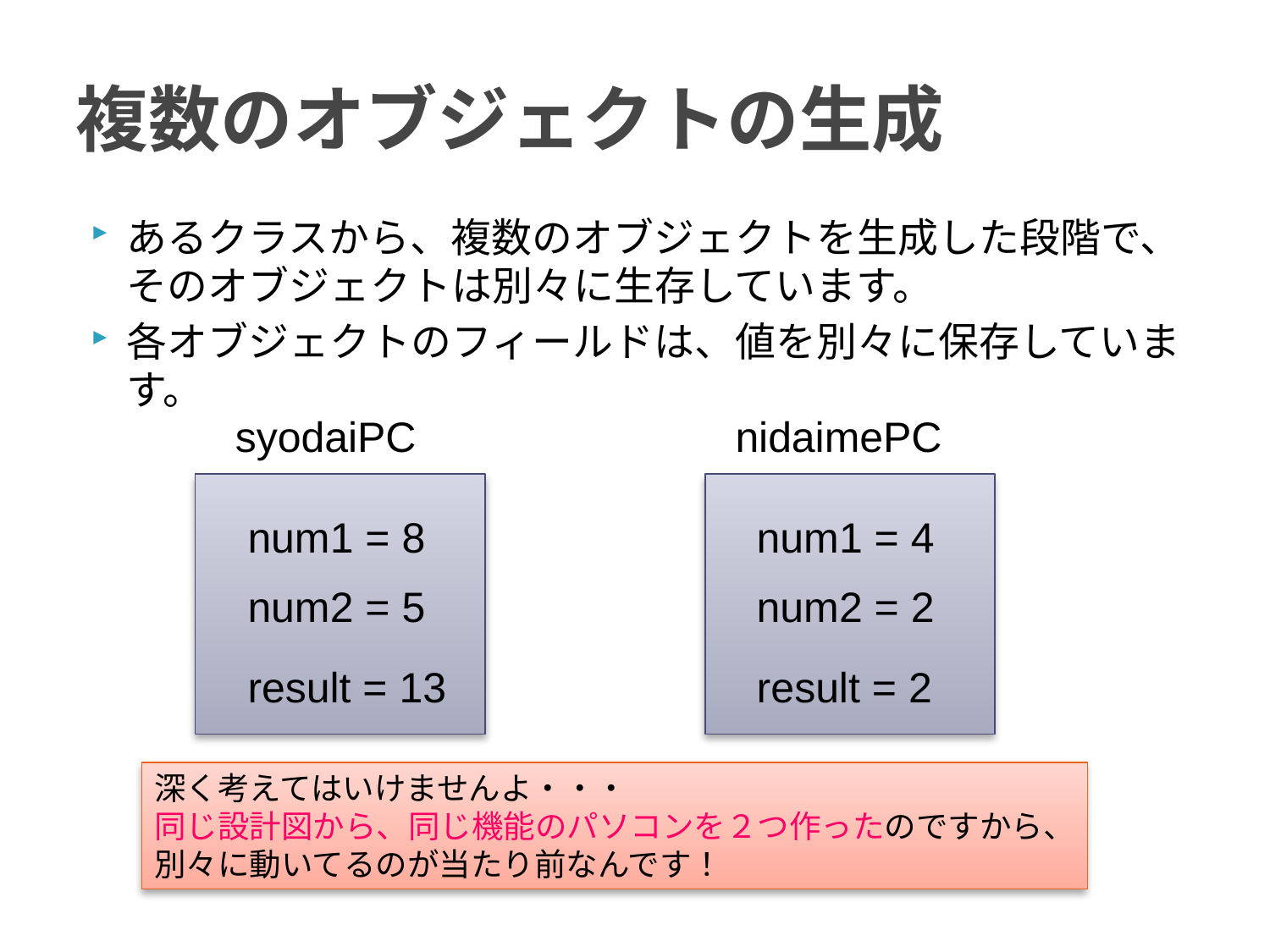

# 複数のオブジェクトの生成
あるクラスから、複数のオブジェクトを生成した段階で、そのオブジェクトは別々に生存しています。
各オブジェクトのフィールドは、値を別々に保存しています。
syodaiPC
nidaimePC

num1 = 8
num1 = 4
num2 = 5
num2 = 2
result = 13
result = 2
深く考えてはいけませんよ・・・
同じ設計図から、同じ機能のパソコンを２つ作ったのですから、
別々に動いてるのが当たり前なんです！